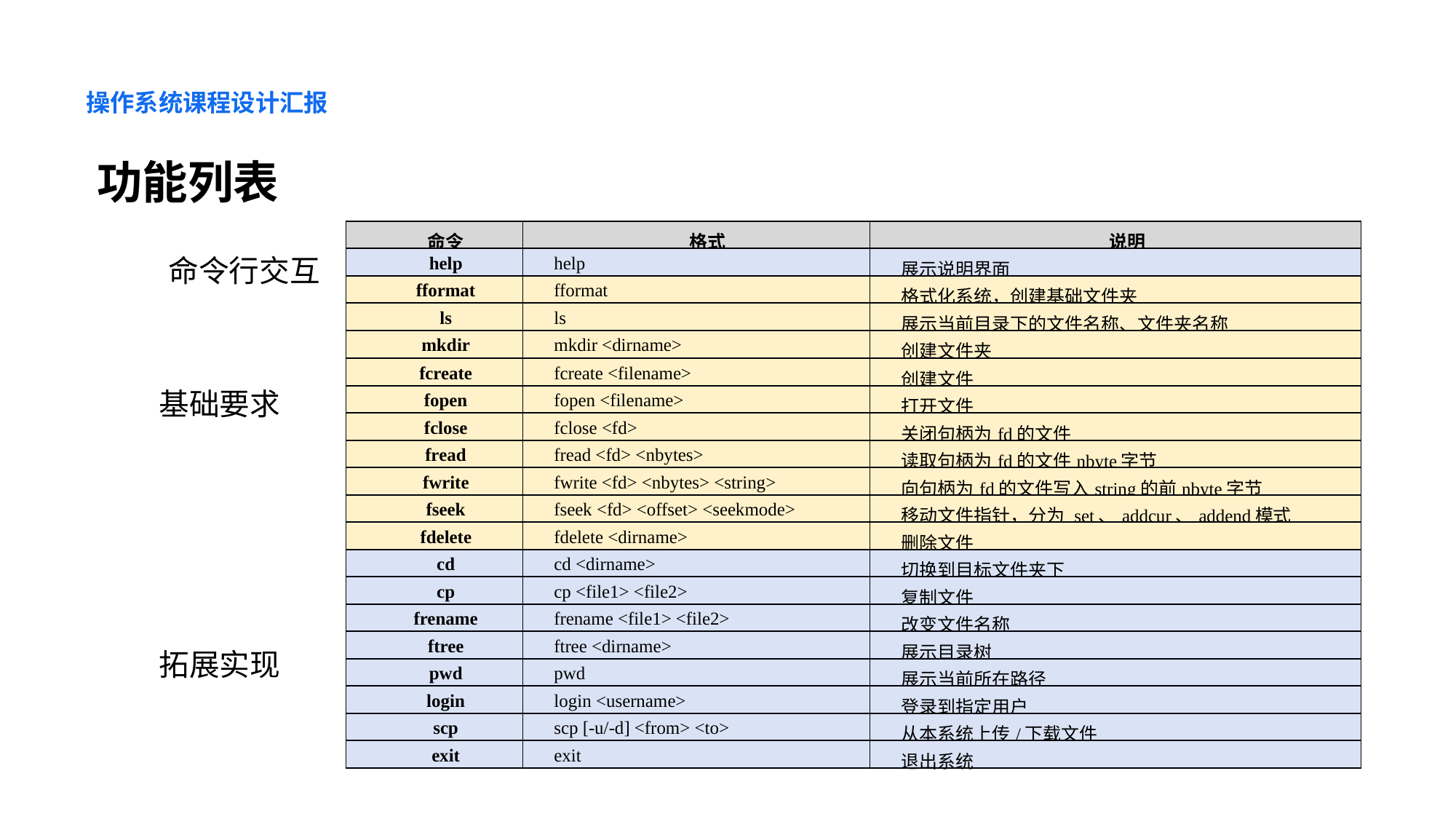

操作系统课程设计汇报
功能列表
| 命令 | 格式 | 说明 |
| --- | --- | --- |
| help | help | 展示说明界面 |
| fformat | fformat | 格式化系统，创建基础文件夹 |
| ls | ls | 展示当前目录下的文件名称、文件夹名称 |
| mkdir | mkdir <dirname> | 创建文件夹 |
| fcreate | fcreate <filename> | 创建文件 |
| fopen | fopen <filename> | 打开文件 |
| fclose | fclose <fd> | 关闭句柄为fd的文件 |
| fread | fread <fd> <nbytes> | 读取句柄为fd的文件nbyte字节 |
| fwrite | fwrite <fd> <nbytes> <string> | 向句柄为fd的文件写入string的前nbyte字节 |
| fseek | fseek <fd> <offset> <seekmode> | 移动文件指针，分为 set、addcur、addend模式 |
| fdelete | fdelete <dirname> | 删除文件 |
| cd | cd <dirname> | 切换到目标文件夹下 |
| cp | cp <file1> <file2> | 复制文件 |
| frename | frename <file1> <file2> | 改变文件名称 |
| ftree | ftree <dirname> | 展示目录树 |
| pwd | pwd | 展示当前所在路径 |
| login | login <username> | 登录到指定用户 |
| scp | scp [-u/-d] <from> <to> | 从本系统上传/下载文件 |
| exit | exit | 退出系统 |
命令行交互
基础要求
拓展实现